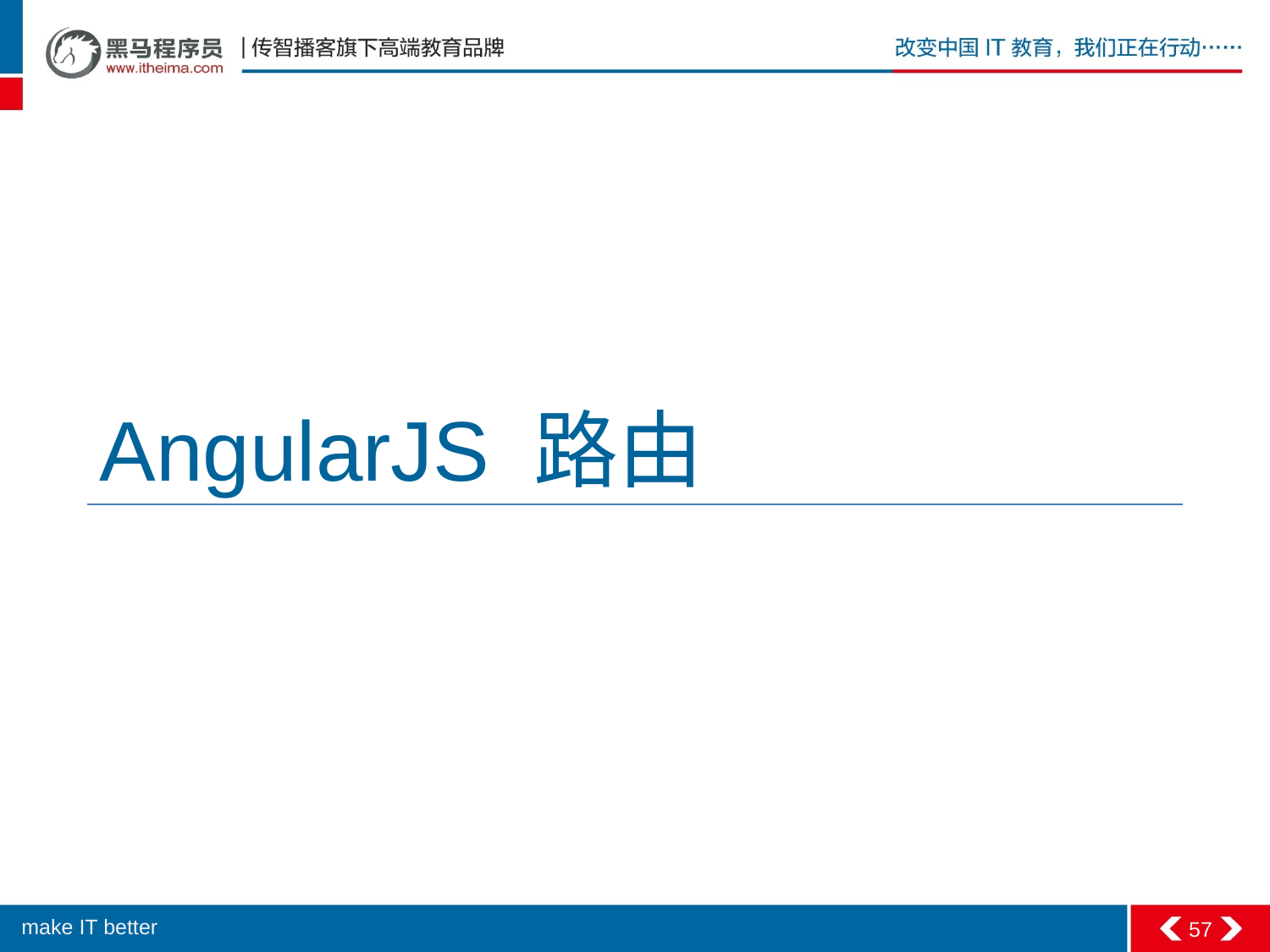

# AngularJS 路由

57

make IT better